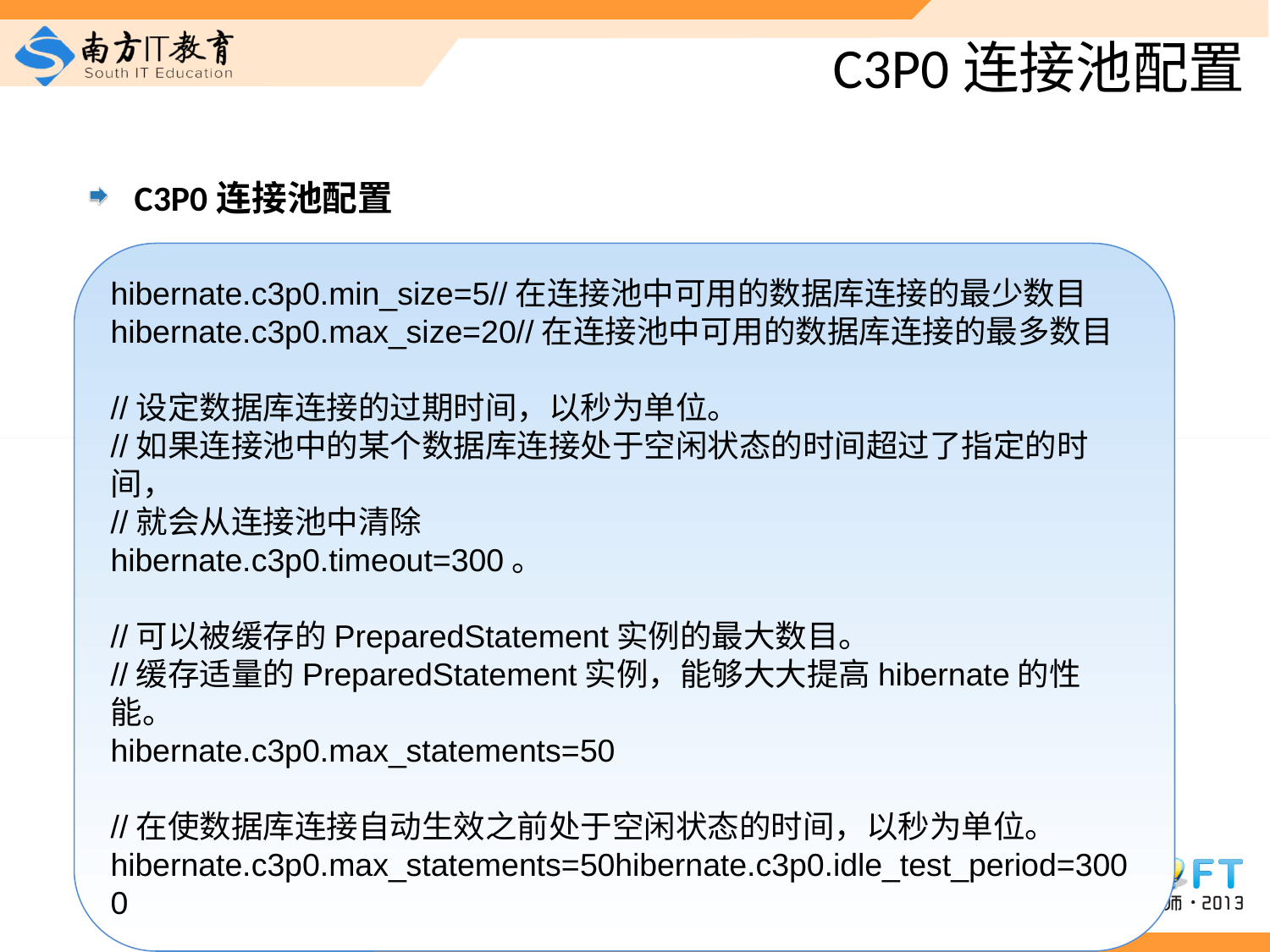

# C3P0连接池配置
C3P0连接池配置

hibernate.c3p0.min_size=5//在连接池中可用的数据库连接的最少数目
hibernate.c3p0.max_size=20//在连接池中可用的数据库连接的最多数目

//设定数据库连接的过期时间，以秒为单位。
//如果连接池中的某个数据库连接处于空闲状态的时间超过了指定的时间，
//就会从连接池中清除
hibernate.c3p0.timeout=300。

//可以被缓存的PreparedStatement实例的最大数目。
//缓存适量的PreparedStatement实例，能够大大提高hibernate的性能。
hibernate.c3p0.max_statements=50

//在使数据库连接自动生效之前处于空闲状态的时间，以秒为单位。
hibernate.c3p0.max_statements=50hibernate.c3p0.idle_test_period=3000